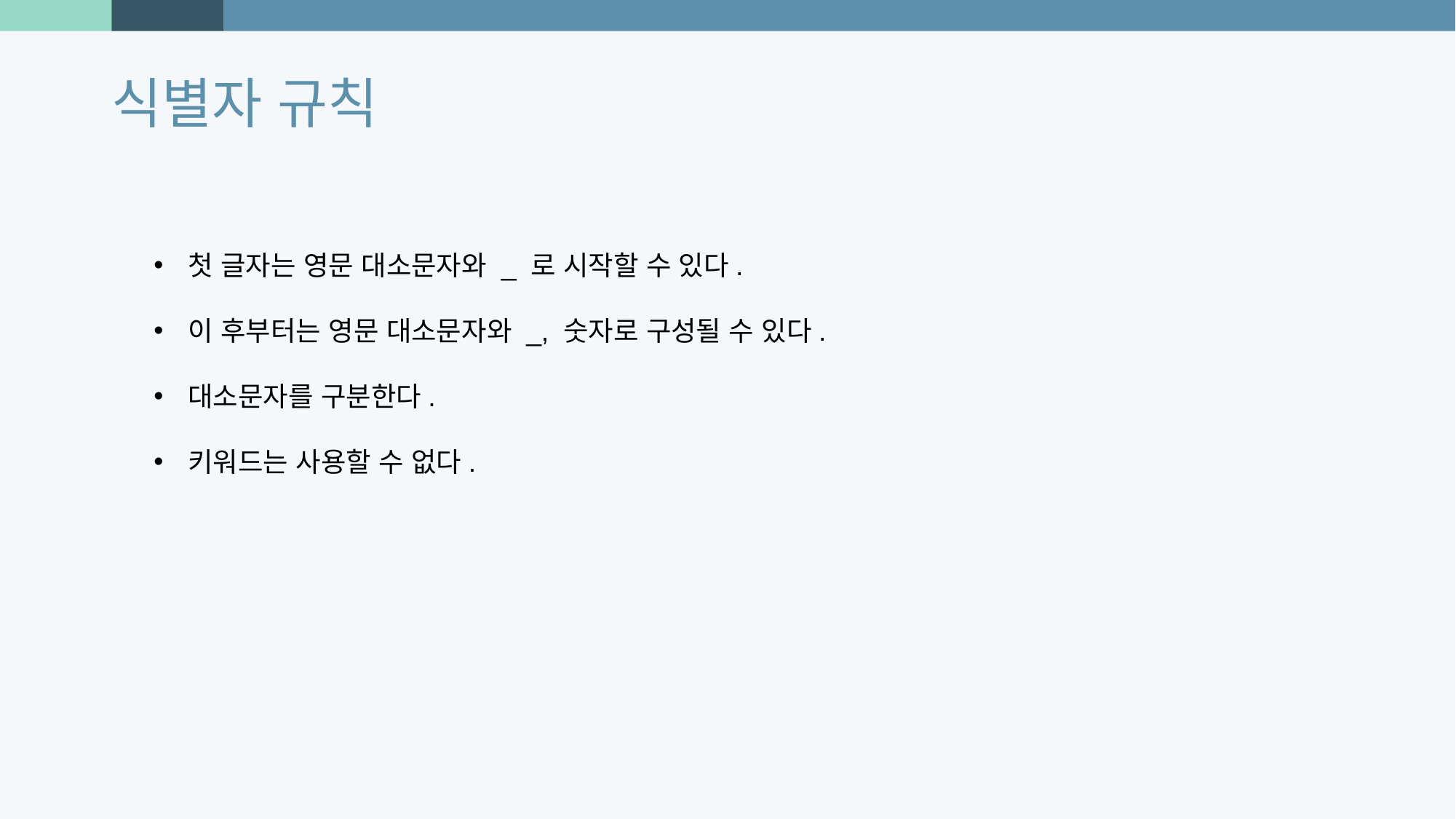

식별자 규칙
첫 글자는 영문 대소문자와 _ 로 시작할 수 있다.
이 후부터는 영문 대소문자와 _, 숫자로 구성될 수 있다.
대소문자를 구분한다.
키워드는 사용할 수 없다.
Photo by Joel Filipe on Unsplash